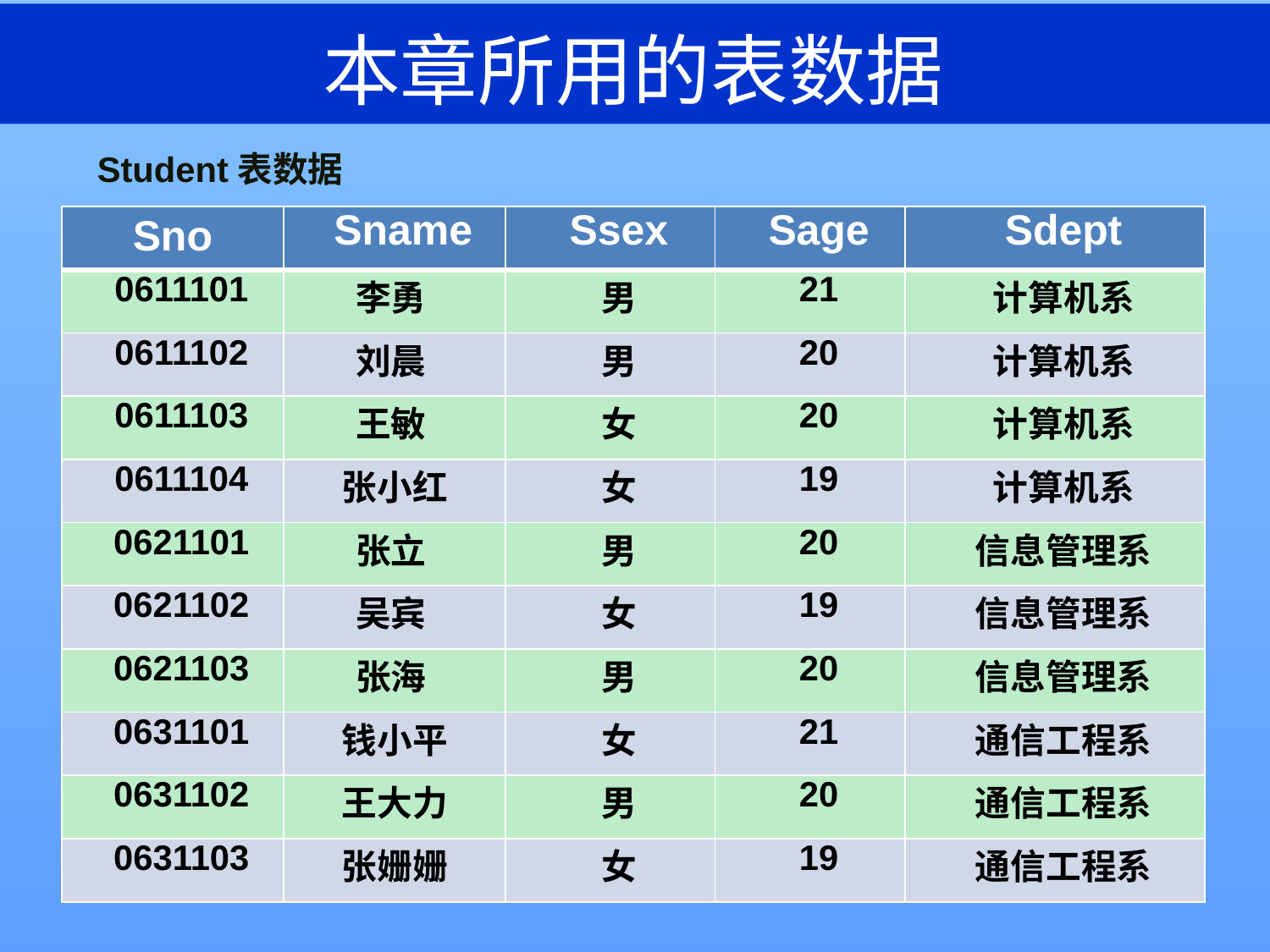

# 本章所用的表数据
Student表数据
| Sno | Sname | Ssex | Sage | Sdept |
| --- | --- | --- | --- | --- |
| 0611101 | 李勇 | 男 | 21 | 计算机系 |
| 0611102 | 刘晨 | 男 | 20 | 计算机系 |
| 0611103 | 王敏 | 女 | 20 | 计算机系 |
| 0611104 | 张小红 | 女 | 19 | 计算机系 |
| 0621101 | 张立 | 男 | 20 | 信息管理系 |
| 0621102 | 吴宾 | 女 | 19 | 信息管理系 |
| 0621103 | 张海 | 男 | 20 | 信息管理系 |
| 0631101 | 钱小平 | 女 | 21 | 通信工程系 |
| 0631102 | 王大力 | 男 | 20 | 通信工程系 |
| 0631103 | 张姗姗 | 女 | 19 | 通信工程系 |